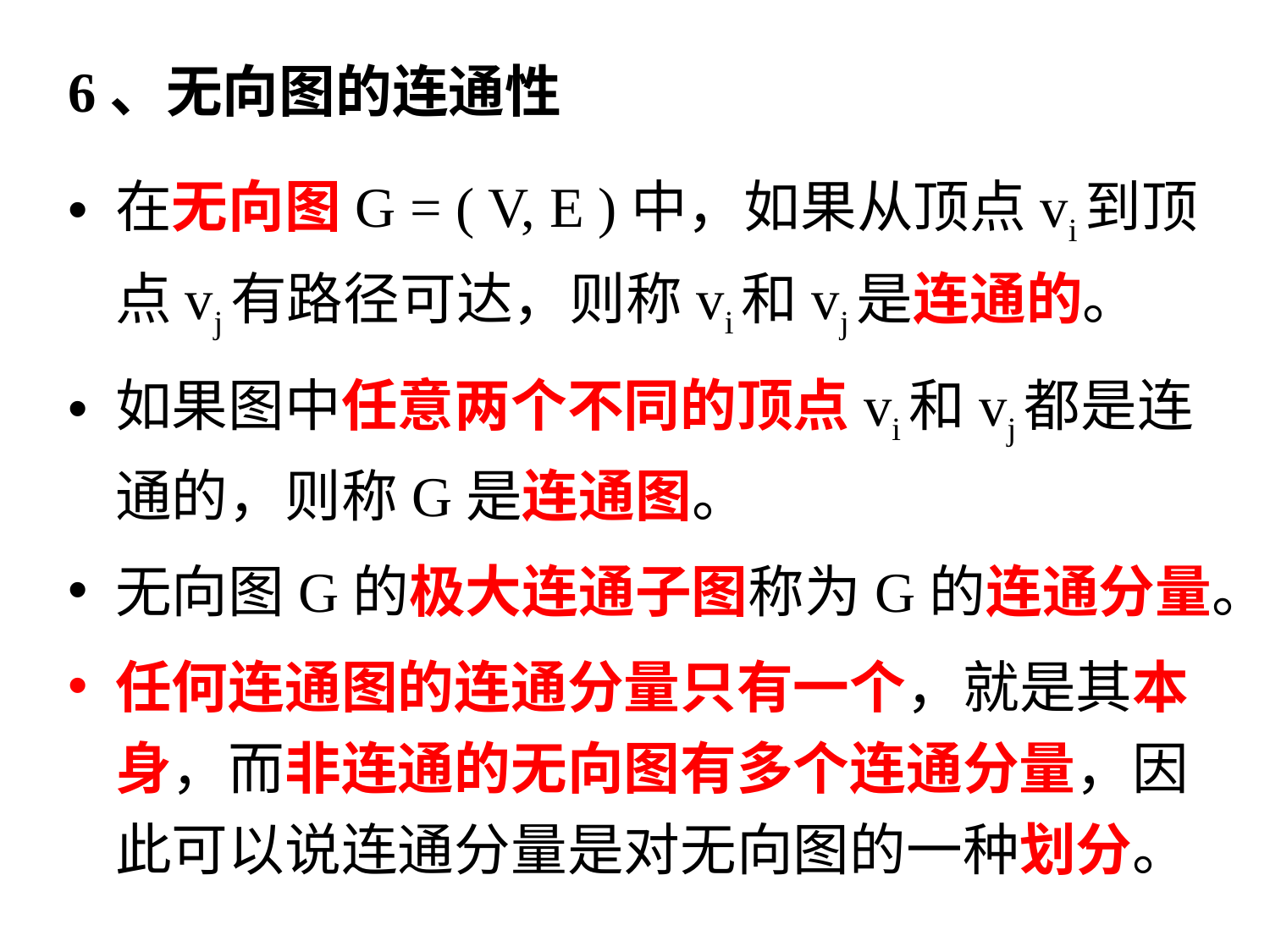

6、无向图的连通性
在无向图G = ( V, E )中，如果从顶点vi到顶点vj有路径可达，则称vi和vj是连通的。
如果图中任意两个不同的顶点vi和vj都是连通的，则称G是连通图。
无向图G的极大连通子图称为G的连通分量。
任何连通图的连通分量只有一个，就是其本身，而非连通的无向图有多个连通分量，因此可以说连通分量是对无向图的一种划分。